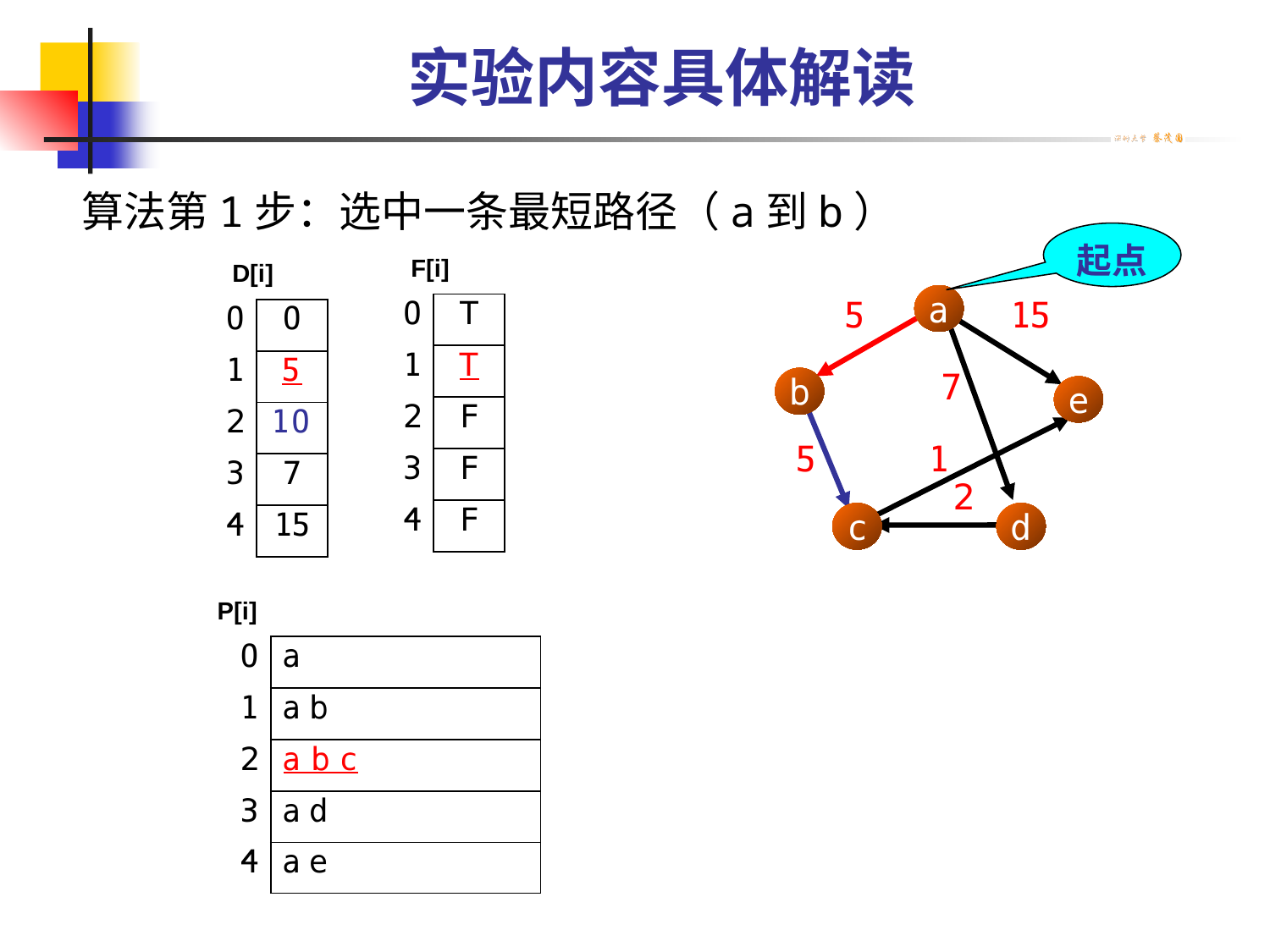

# 实验内容具体解读
算法第1步：选中一条最短路径（a到b）
起点
| F[i] |  |
| --- | --- |
| 0 | T |
| 1 | T |
| 2 | F |
| 3 | F |
| 4 | F |
| D[i] |  |
| --- | --- |
| 0 | 0 |
| 1 | 5 |
| 2 | 10 |
| 3 | 7 |
| 4 | 15 |
a

b
e

c
d

5
15
7
5
1
2
| P[i] |  |  |  |  |  |
| --- | --- | --- | --- | --- | --- |
| 0 | a |  |  |  |  |
| 1 | a b |  |  |  |  |
| 2 | a b c |  |  |  |  |
| 3 | a d |  |  |  |  |
| 4 | a e |  |  |  |  |